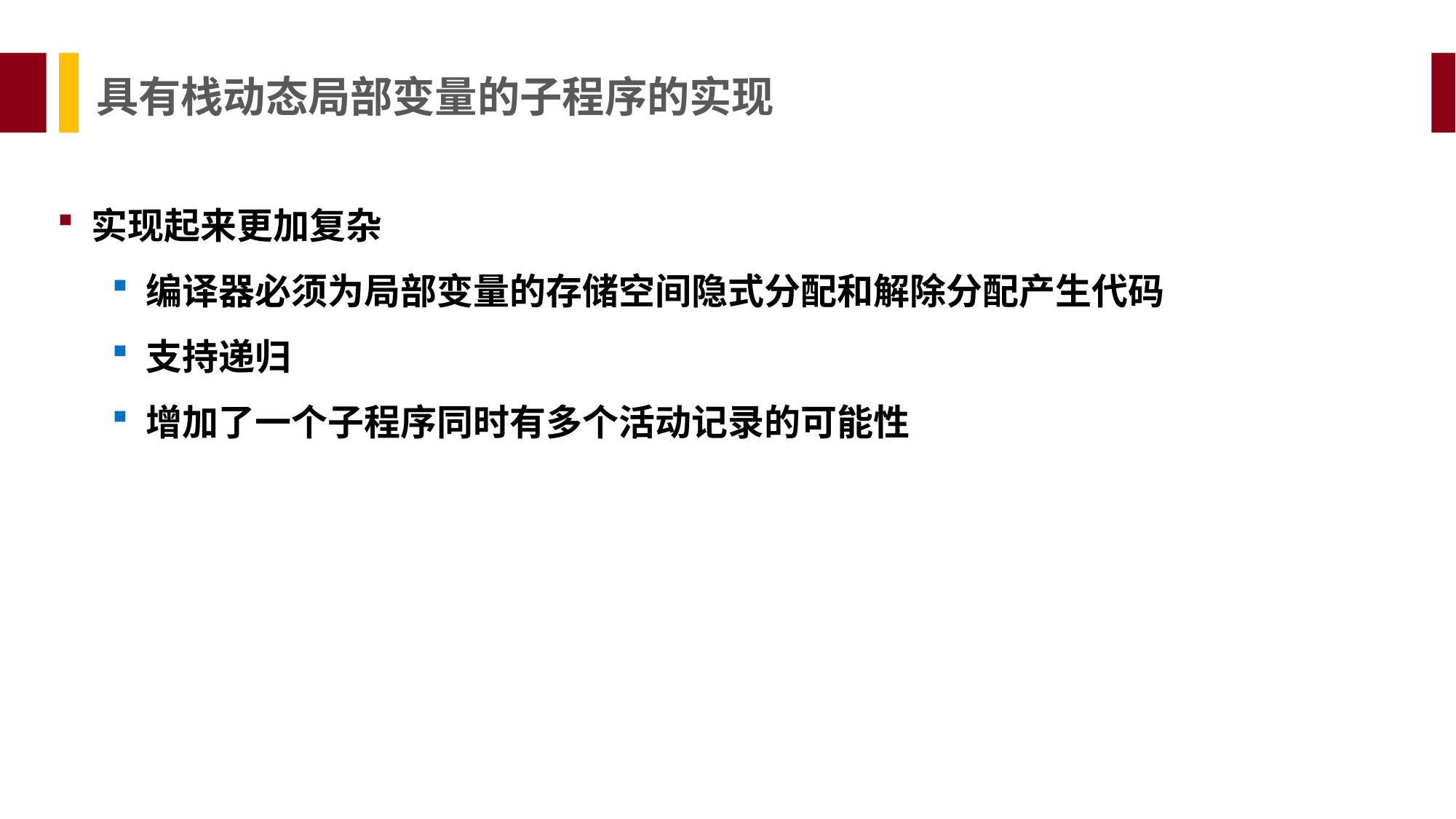

具有栈动态局部变量的子程序的实现
实现起来更加复杂
编译器必须为局部变量的存储空间隐式分配和解除分配产生代码
支持递归
增加了一个子程序同时有多个活动记录的可能性